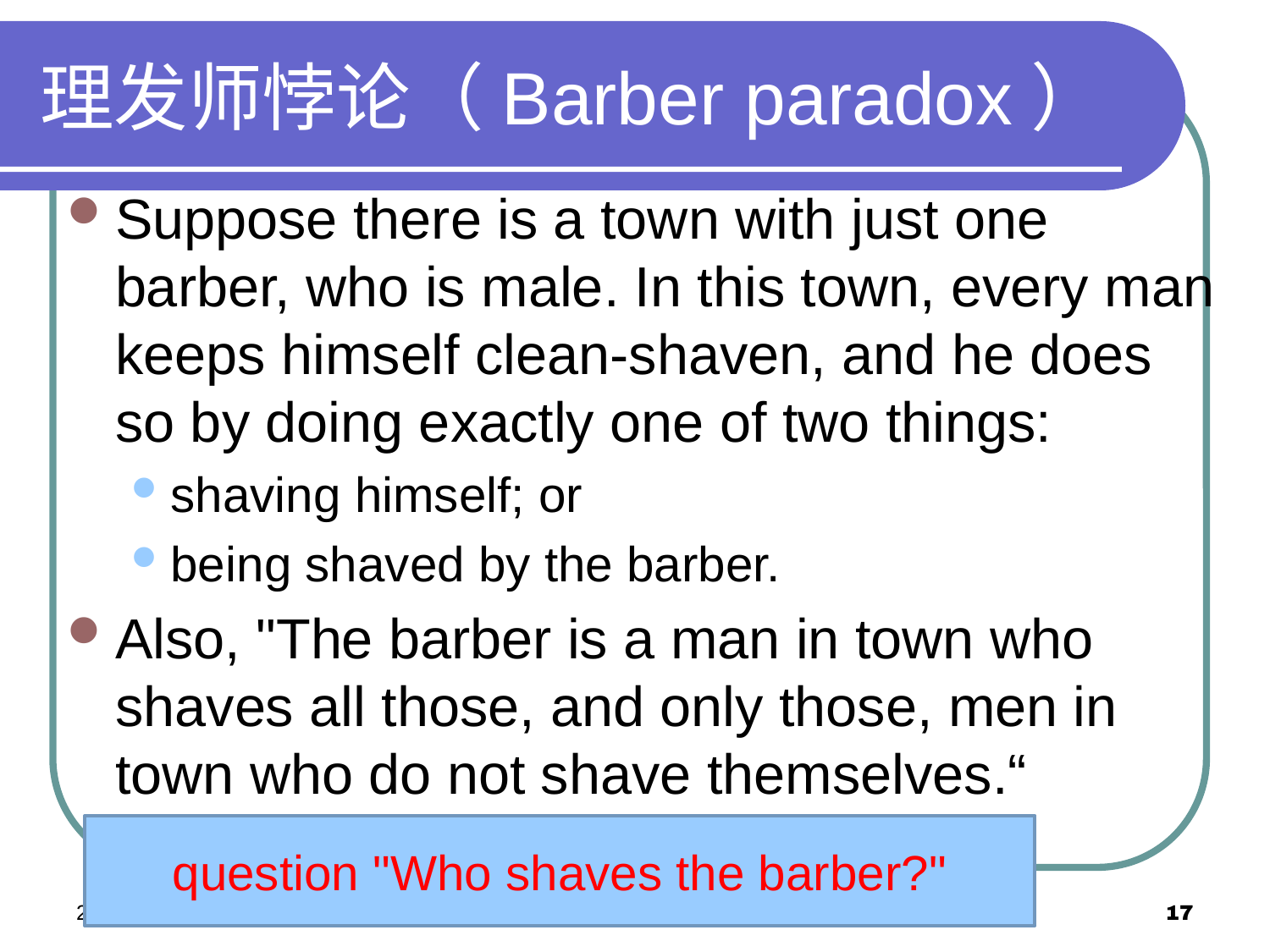

# 理发师悖论（Barber paradox）
Suppose there is a town with just one barber, who is male. In this town, every man keeps himself clean-shaven, and he does so by doing exactly one of two things:
shaving himself; or
being shaved by the barber.
Also, "The barber is a man in town who shaves all those, and only those, men in town who do not shave themselves.“
question "Who shaves the barber?"
2020/11/20
17